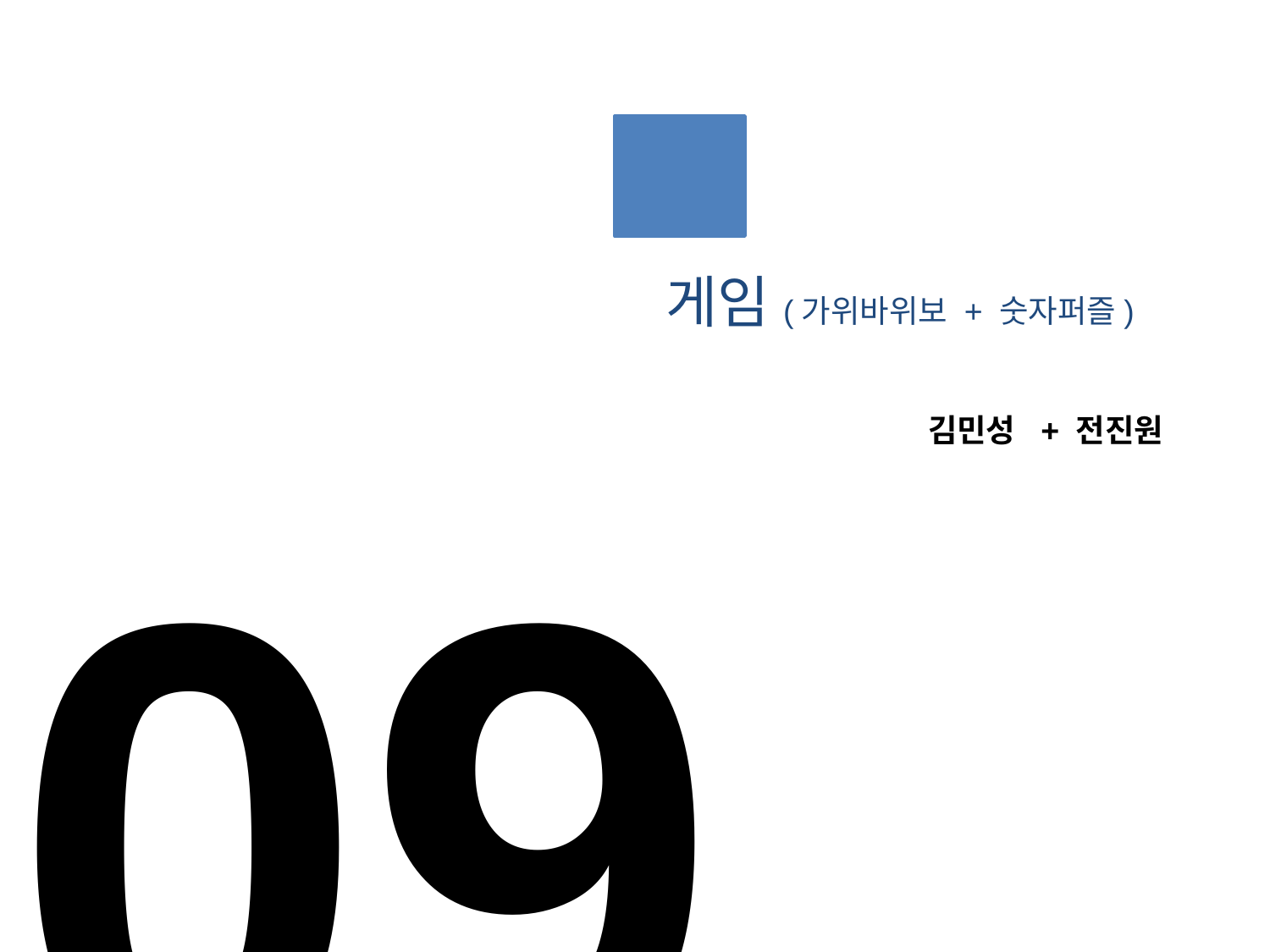

게임(가위바위보 + 숫자퍼즐)

김민성  + 전진원

09